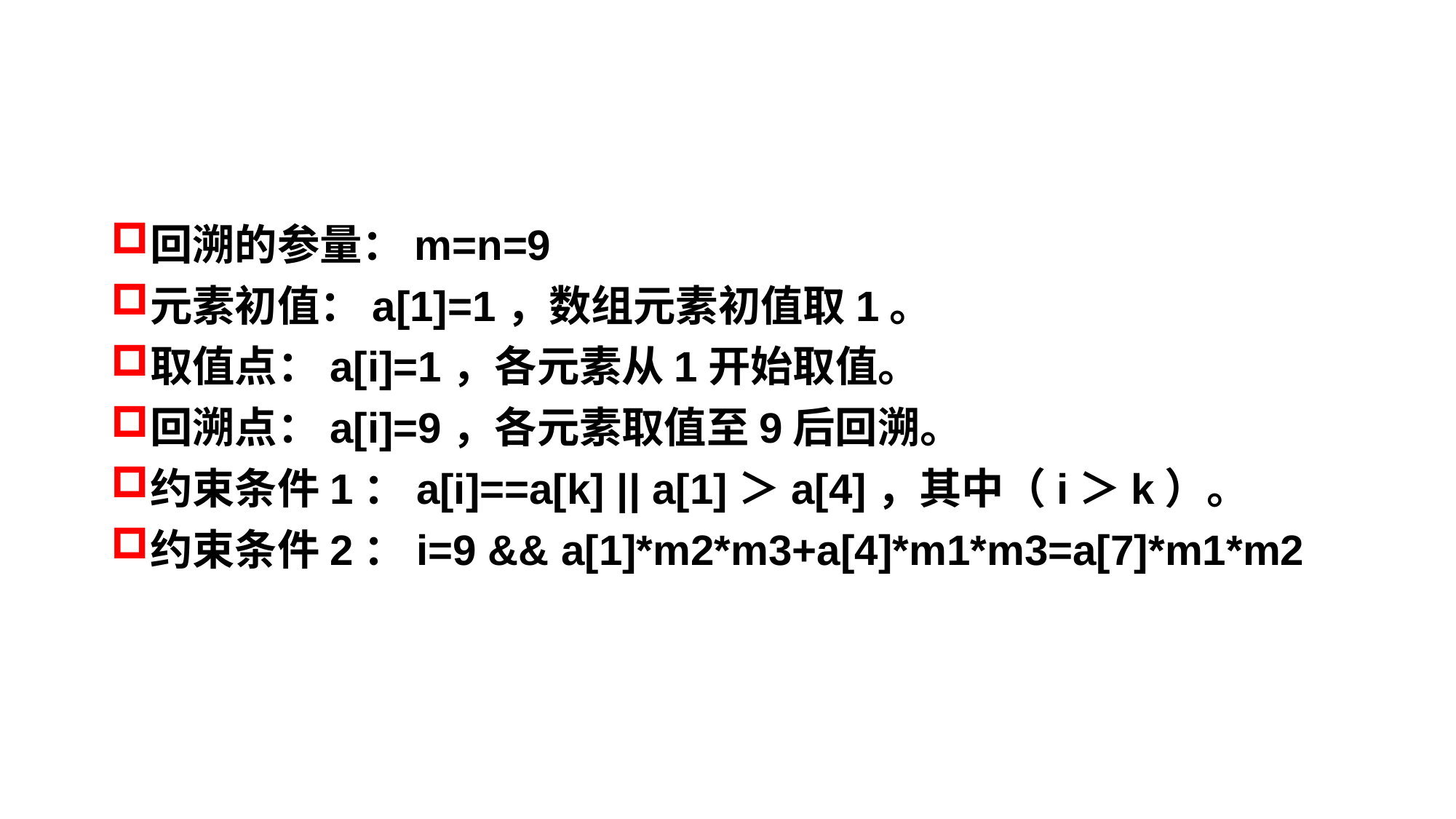

#
回溯的参量：m=n=9
元素初值：a[1]=1，数组元素初值取1。
取值点：a[i]=1，各元素从1开始取值。
回溯点：a[i]=9，各元素取值至9后回溯。
约束条件1：a[i]==a[k] || a[1]＞a[4]，其中（i＞k）。
约束条件2：i=9 && a[1]*m2*m3+a[4]*m1*m3=a[7]*m1*m2